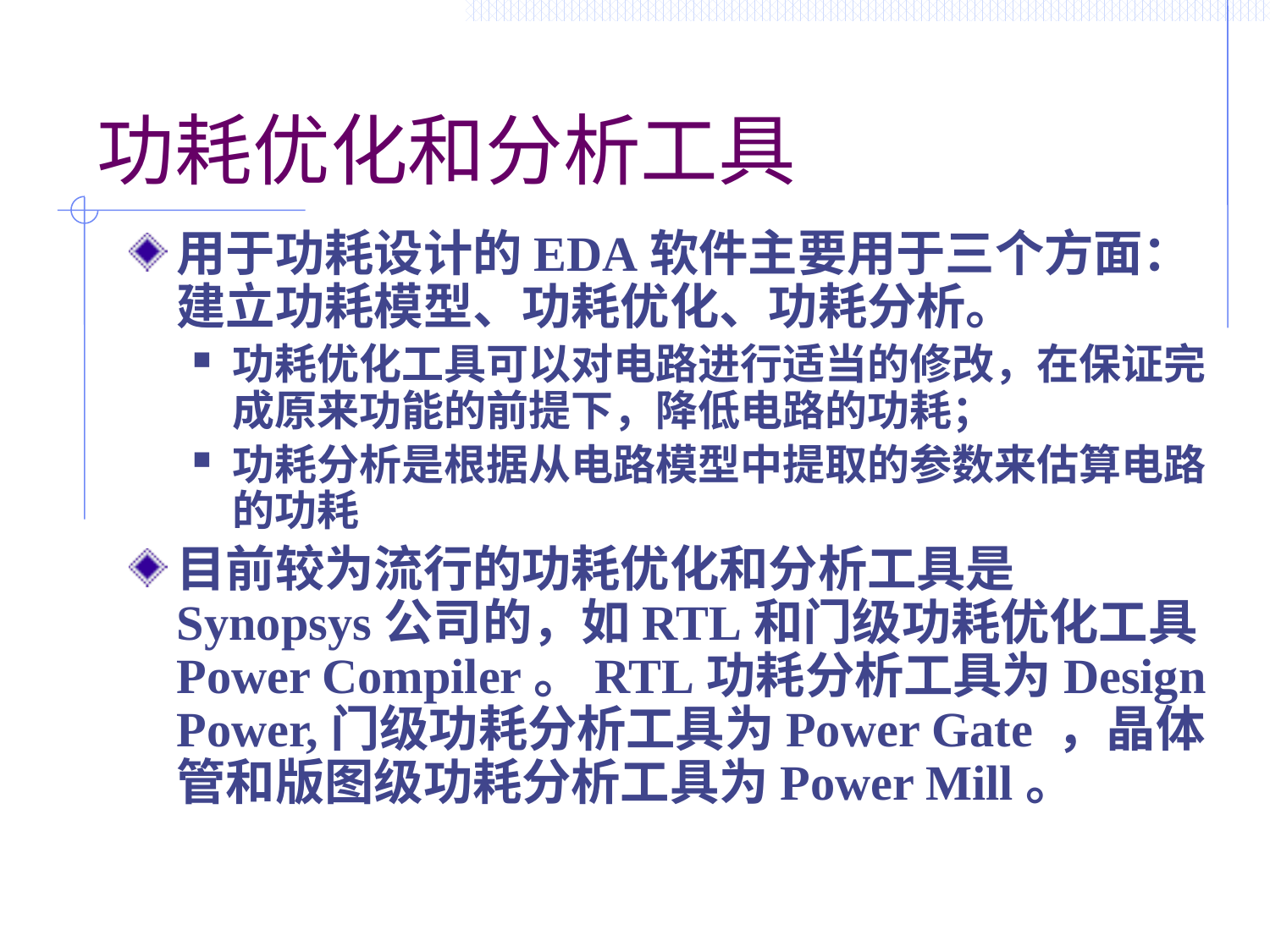

# 功耗优化和分析工具
用于功耗设计的EDA软件主要用于三个方面：建立功耗模型、功耗优化、功耗分析。
功耗优化工具可以对电路进行适当的修改，在保证完成原来功能的前提下，降低电路的功耗；
功耗分析是根据从电路模型中提取的参数来估算电路的功耗
目前较为流行的功耗优化和分析工具是Synopsys公司的，如RTL和门级功耗优化工具Power Compiler。RTL功耗分析工具为Design Power,门级功耗分析工具为Power Gate ，晶体管和版图级功耗分析工具为Power Mill。